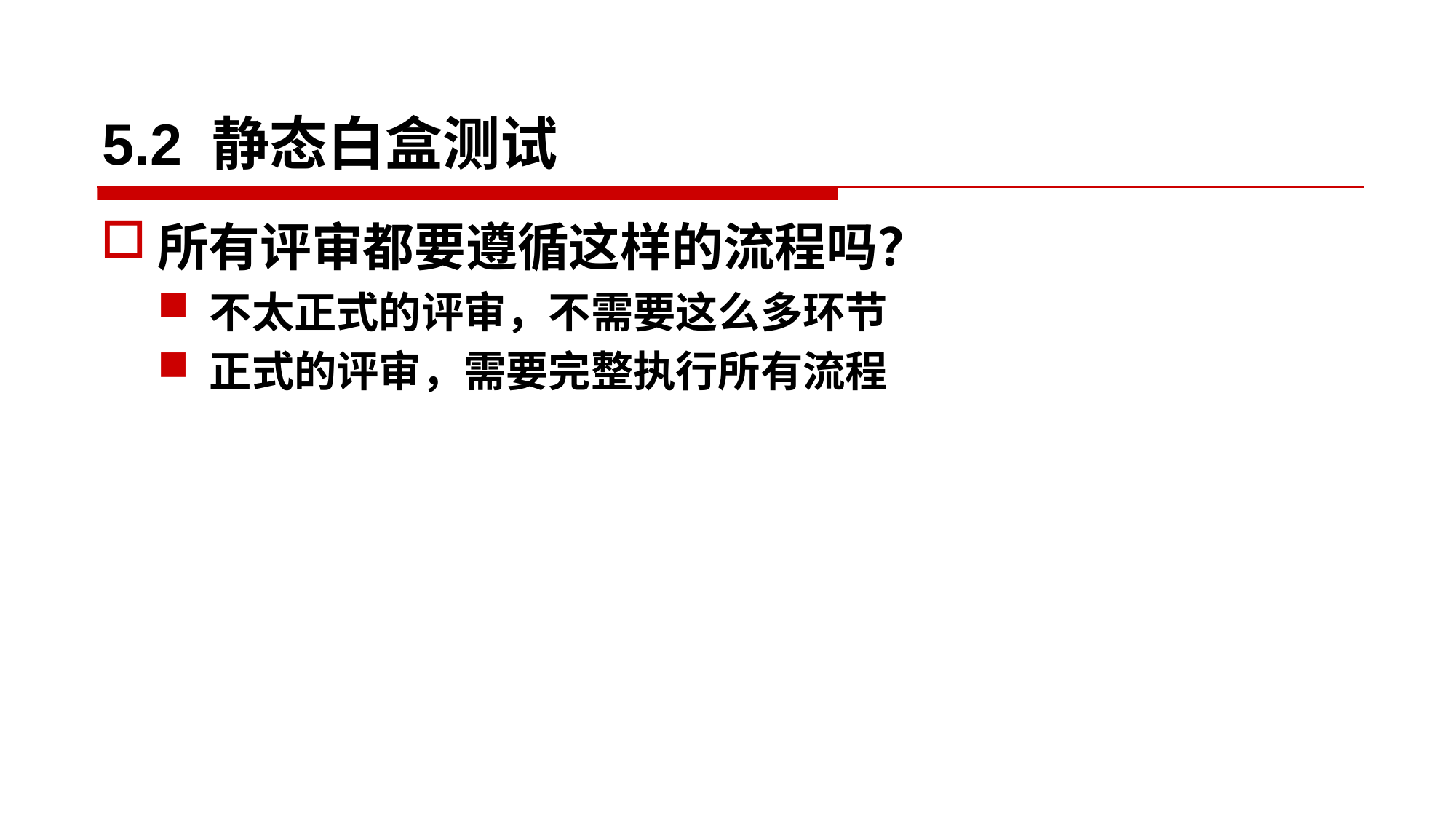

# 5.2 静态白盒测试
所有评审都要遵循这样的流程吗？
不太正式的评审，不需要这么多环节
正式的评审，需要完整执行所有流程

21